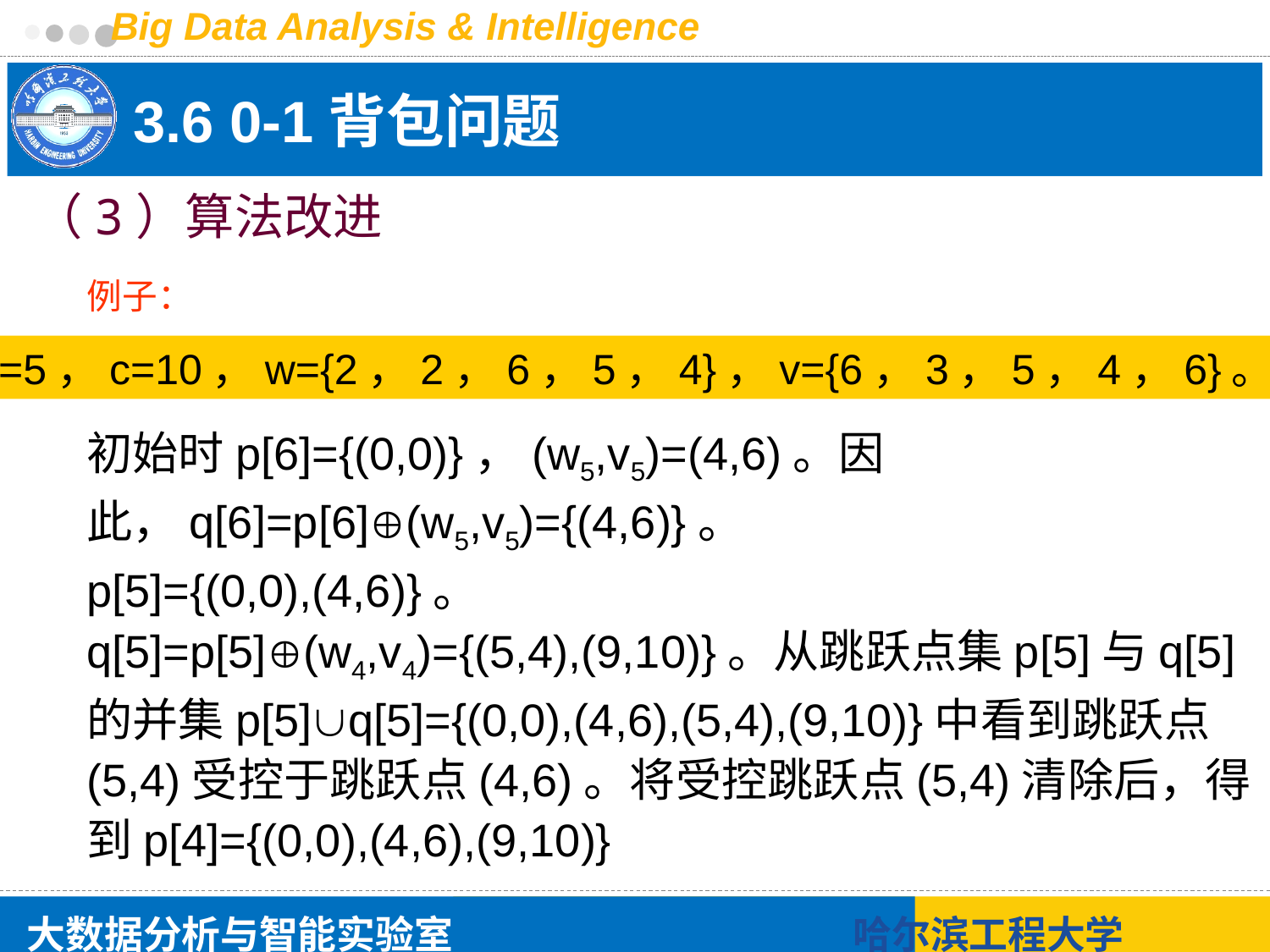

# 3.6 0-1背包问题
（3）算法改进
例子：
n=5，c=10，w={2，2，6，5，4}，v={6，3，5，4，6}。
初始时p[6]={(0,0)}，(w5,v5)=(4,6)。因此，q[6]=p[6]⊕(w5,v5)={(4,6)}。
p[5]={(0,0),(4,6)}。
q[5]=p[5]⊕(w4,v4)={(5,4),(9,10)}。从跳跃点集p[5]与q[5]的并集p[5]∪q[5]={(0,0),(4,6),(5,4),(9,10)}中看到跳跃点(5,4)受控于跳跃点(4,6)。将受控跳跃点(5,4)清除后，得到p[4]={(0,0),(4,6),(9,10)}